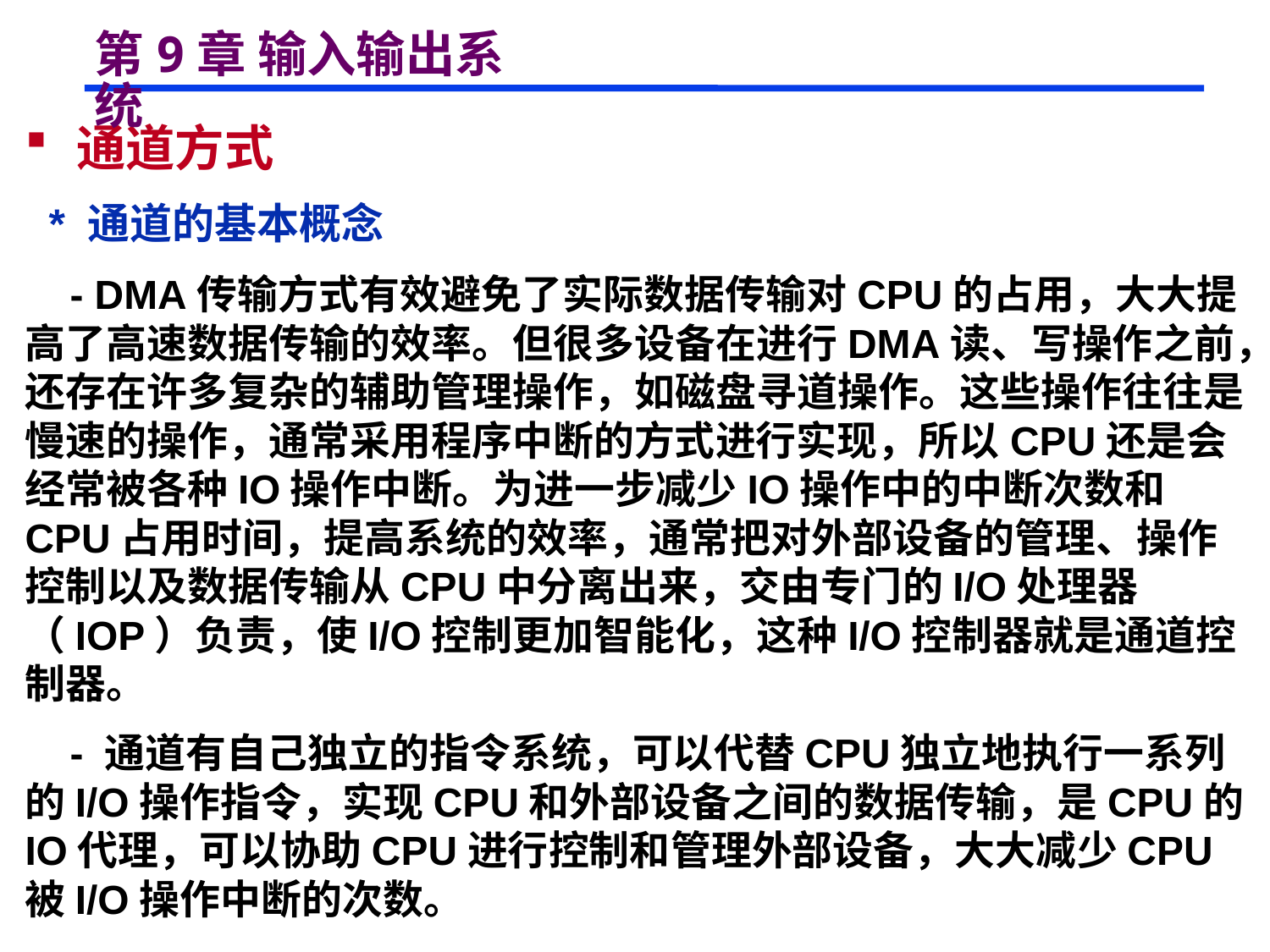

# 第9章 输入输出系统
 通道方式
  * 通道的基本概念
    - DMA传输方式有效避免了实际数据传输对CPU的占用，大大提高了高速数据传输的效率。但很多设备在进行DMA读、写操作之前，还存在许多复杂的辅助管理操作，如磁盘寻道操作。这些操作往往是慢速的操作，通常采用程序中断的方式进行实现，所以CPU还是会经常被各种IO操作中断。为进一步减少IO操作中的中断次数和CPU占用时间，提高系统的效率，通常把对外部设备的管理、操作控制以及数据传输从CPU中分离出来，交由专门的I/O处理器（IOP）负责，使I/O控制更加智能化，这种I/O控制器就是通道控制器。
    - 通道有自己独立的指令系统，可以代替CPU独立地执行一系列的I/O操作指令，实现CPU和外部设备之间的数据传输，是CPU的IO代理，可以协助CPU进行控制和管理外部设备，大大减少CPU被I/O操作中断的次数。